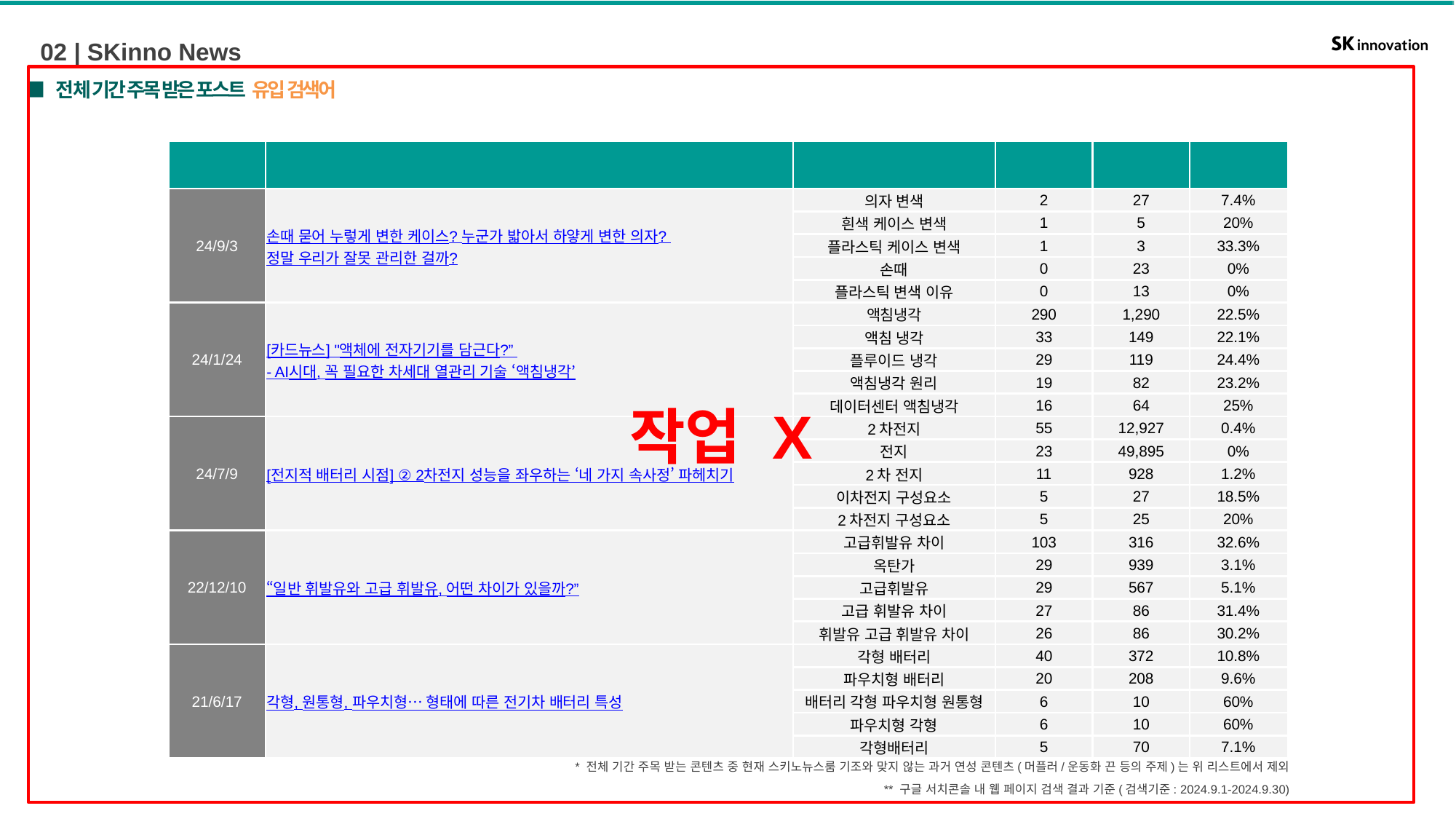

02 | SKinno News
작업 X
■ 전체 기간 주목 받은 포스트  유입 검색어
| 날짜 | 포스트명 | 인기 검색어 | 클릭 수 | 노출 | CTR |
| --- | --- | --- | --- | --- | --- |
| 24/9/3 | 손때 묻어 누렇게 변한 케이스? 누군가 밟아서 하얗게 변한 의자? 정말 우리가 잘못 관리한 걸까? | 의자 변색 | 2 | 27 | 7.4% |
|  |  | 흰색 케이스 변색 | 1 | 5 | 20% |
|  |  | 플라스틱 케이스 변색 | 1 | 3 | 33.3% |
|  |  | 손때 | 0 | 23 | 0% |
|  |  | 플라스틱 변색 이유 | 0 | 13 | 0% |
| 24/1/24 | [카드뉴스] "액체에 전자기기를 담근다?” - AI시대, 꼭 필요한 차세대 열관리 기술 ‘액침냉각’ | 액침냉각 | 290 | 1,290 | 22.5% |
|  |  | 액침 냉각 | 33 | 149 | 22.1% |
|  |  | 플루이드 냉각 | 29 | 119 | 24.4% |
|  |  | 액침냉각 원리 | 19 | 82 | 23.2% |
|  |  | 데이터센터 액침냉각 | 16 | 64 | 25% |
| 24/7/9 | [전지적 배터리 시점] ② 2차전지 성능을 좌우하는 ‘네 가지 속사정’ 파헤치기 | 2차전지 | 55 | 12,927 | 0.4% |
|  |  | 전지 | 23 | 49,895 | 0% |
|  |  | 2차 전지 | 11 | 928 | 1.2% |
|  |  | 이차전지 구성요소 | 5 | 27 | 18.5% |
|  |  | 2차전지 구성요소 | 5 | 25 | 20% |
| 22/12/10 | “일반 휘발유와 고급 휘발유, 어떤 차이가 있을까?” | 고급휘발유 차이 | 103 | 316 | 32.6% |
|  |  | 옥탄가 | 29 | 939 | 3.1% |
|  |  | 고급휘발유 | 29 | 567 | 5.1% |
|  |  | 고급 휘발유 차이 | 27 | 86 | 31.4% |
|  |  | 휘발유 고급 휘발유 차이 | 26 | 86 | 30.2% |
| 21/6/17 | 각형, 원통형, 파우치형… 형태에 따른 전기차 배터리 특성 | 각형 배터리 | 40 | 372 | 10.8% |
|  |  | 파우치형 배터리 | 20 | 208 | 9.6% |
|  |  | 배터리 각형 파우치형 원통형 | 6 | 10 | 60% |
|  |  | 파우치형 각형 | 6 | 10 | 60% |
|  |  | 각형배터리 | 5 | 70 | 7.1% |
* 전체 기간 주목 받는 콘텐츠 중 현재 스키노뉴스룸 기조와 맞지 않는 과거 연성 콘텐츠(머플러/운동화 끈 등의 주제)는 위 리스트에서 제외
** 구글 서치콘솔 내 웹 페이지 검색 결과 기준(검색기준: 2024.9.1-2024.9.30)